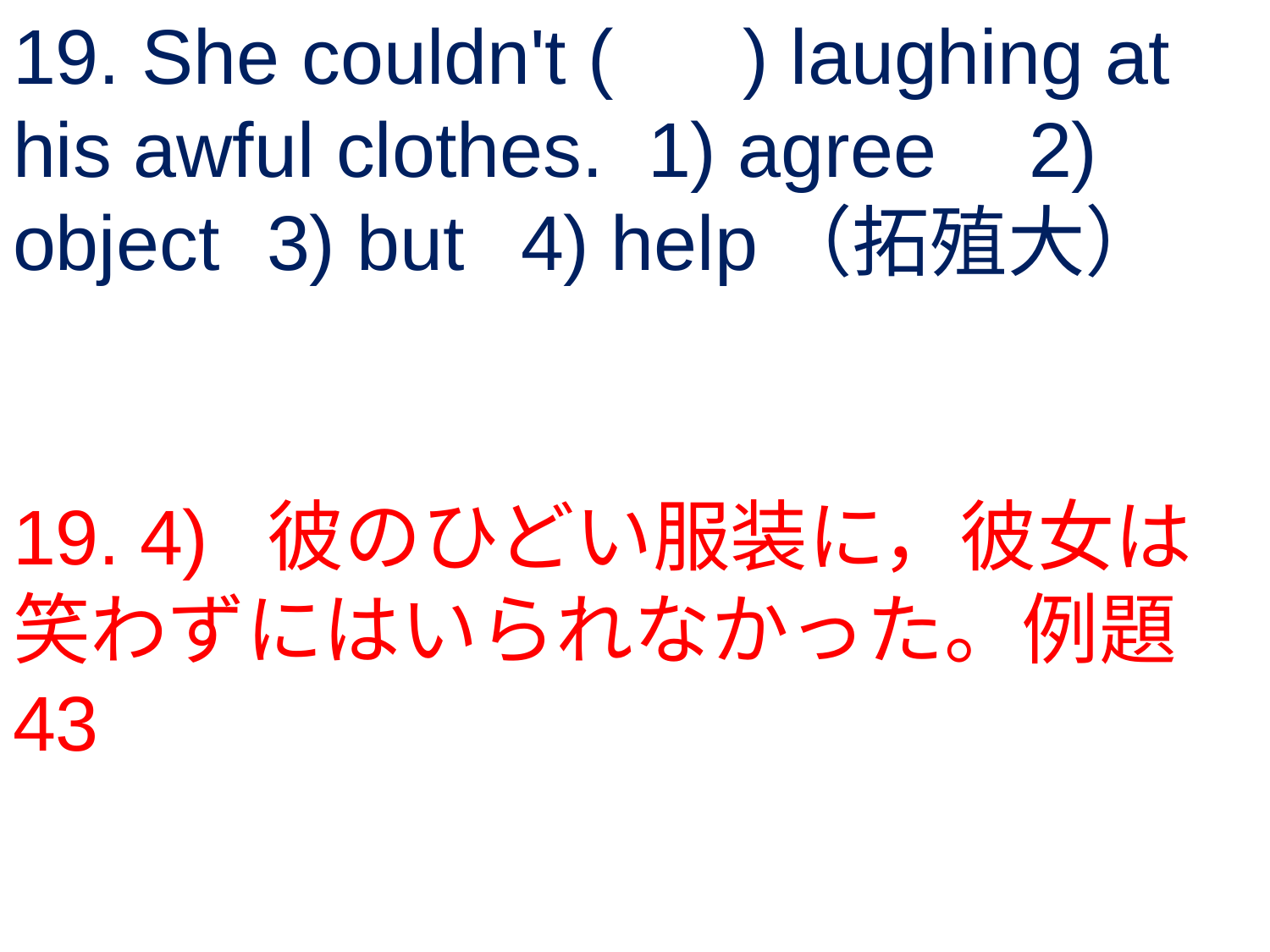

# 19. She couldn't (      ) laughing at his awful clothes.	1) agree	2) object	3) but	4) help	（拓殖大）
19.	4) 	彼のひどい服装に，彼女は笑わずにはいられなかった。例題43